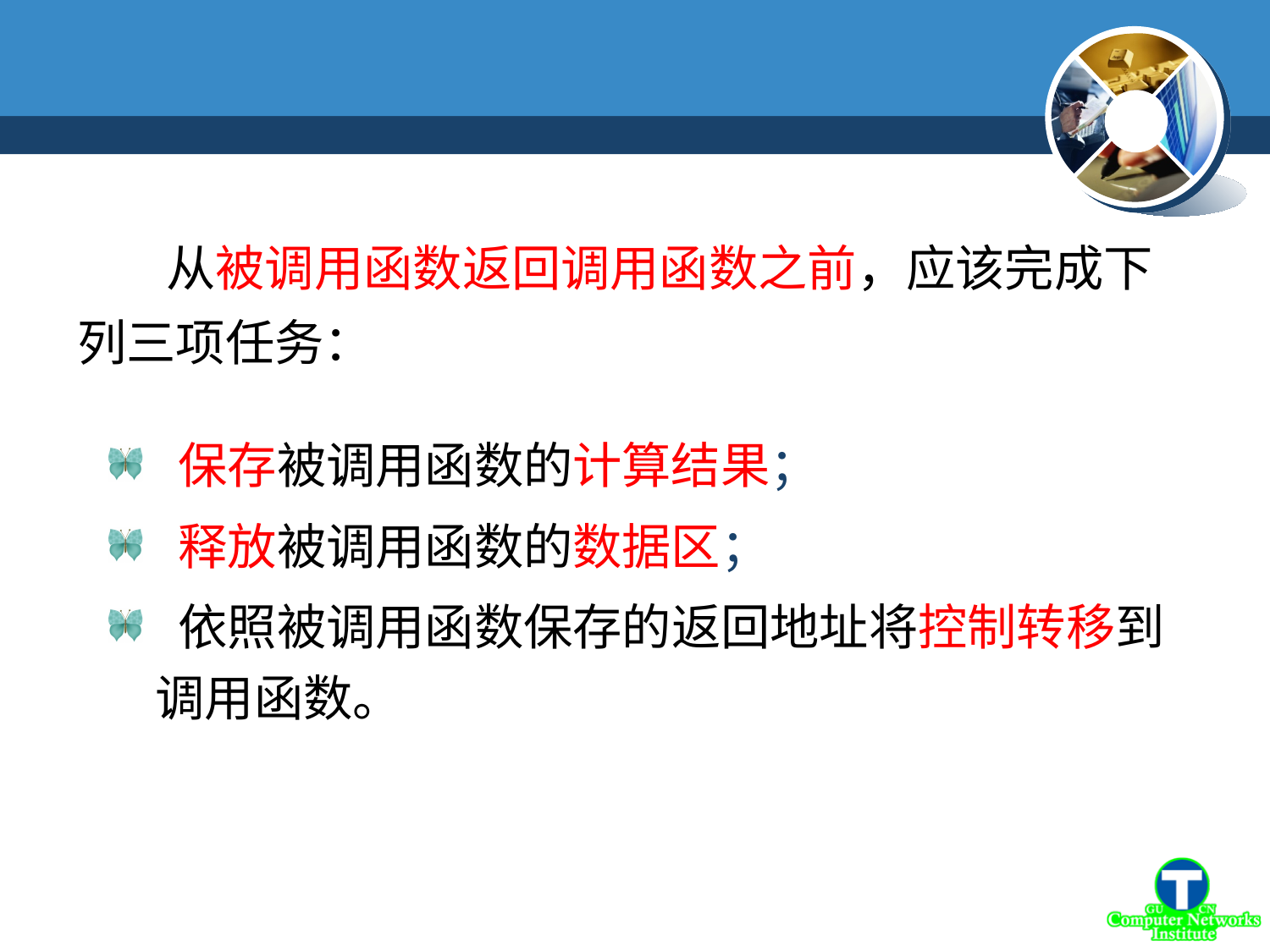

从被调用函数返回调用函数之前，应该完成下列三项任务：
# 保存被调用函数的计算结果；
 释放被调用函数的数据区；
 依照被调用函数保存的返回地址将控制转移到调用函数。